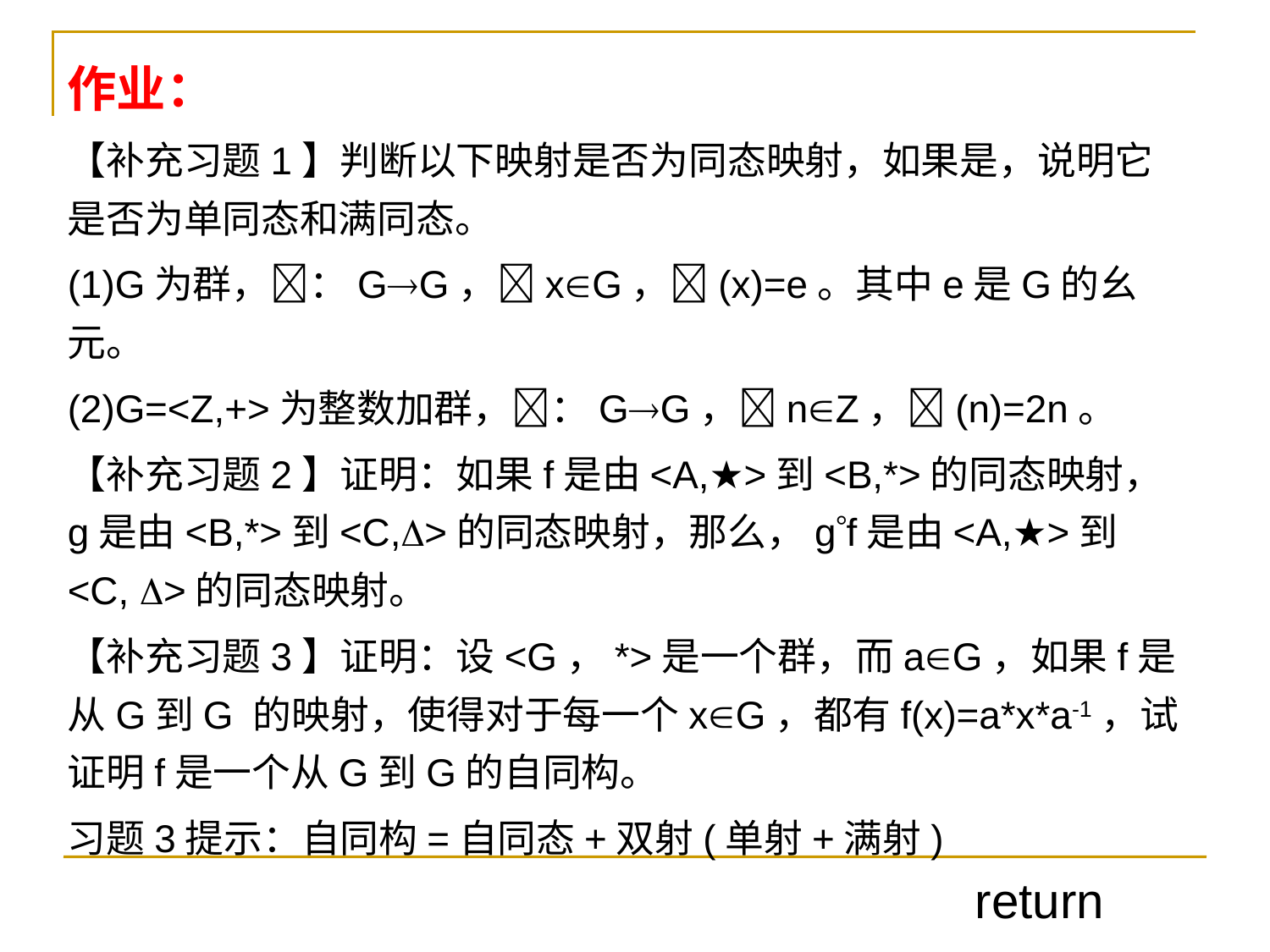

作业：
【补充习题1】判断以下映射是否为同态映射，如果是，说明它是否为单同态和满同态。
(1)G为群，ϕ：G→G，∀x∈G，ϕ(x)=e。其中e是G的幺元。
(2)G=<Z,+>为整数加群，ϕ：G→G，∀n∈Z，ϕ(n)=2n。
【补充习题2】证明：如果f是由<A,★>到<B,*>的同态映射，g是由<B,*>到<C,Δ>的同态映射，那么，g°f是由<A,★>到<C, Δ>的同态映射。
【补充习题3】证明：设<G，*>是一个群，而a∈G，如果f是从G到G 的映射，使得对于每一个x∈G，都有f(x)=a*x*a-1，试证明f是一个从G到G的自同构。
习题3提示：自同构=自同态+双射(单射+满射)
return